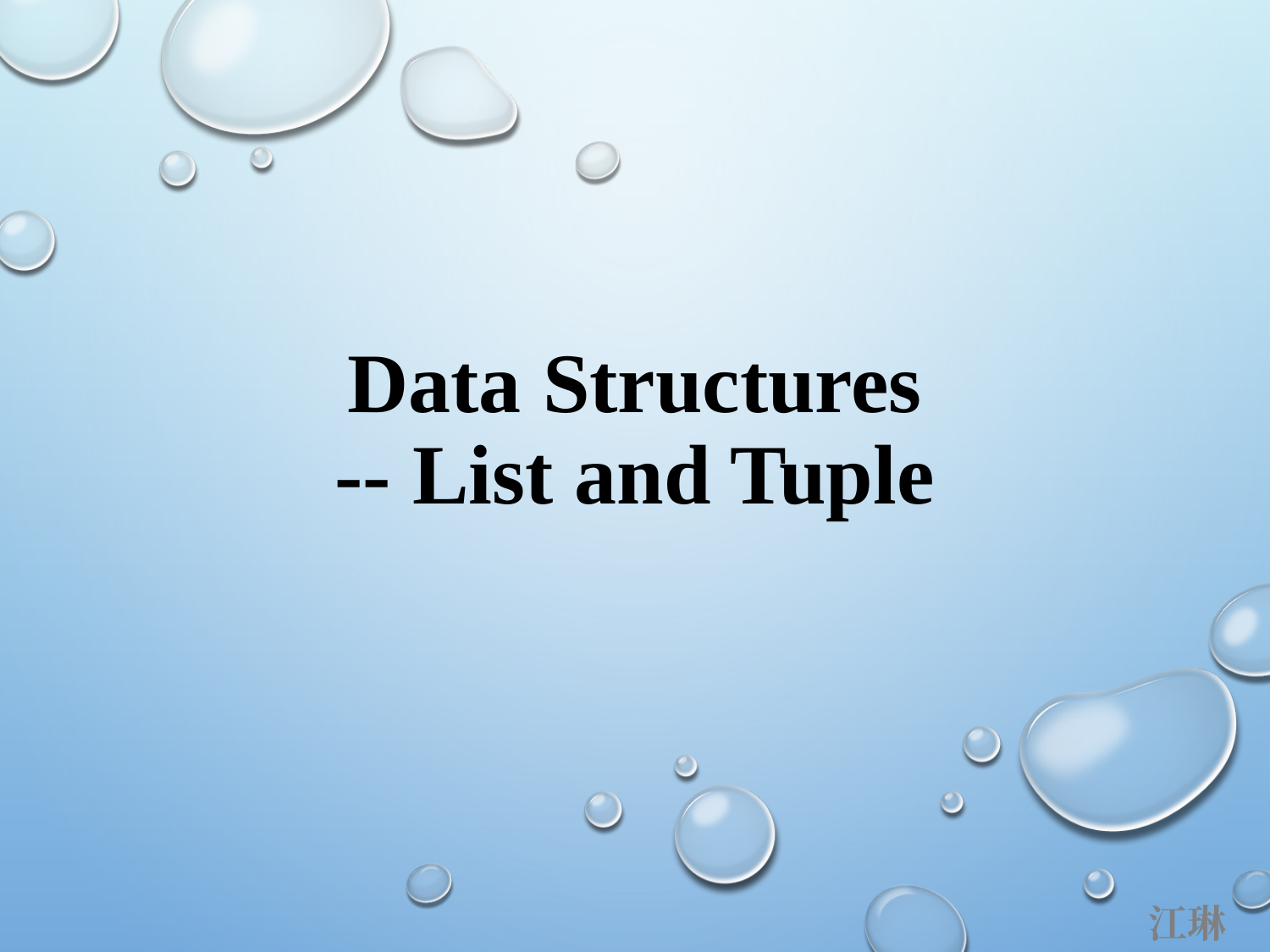

# Data Structures -- List and Tuple
江琳